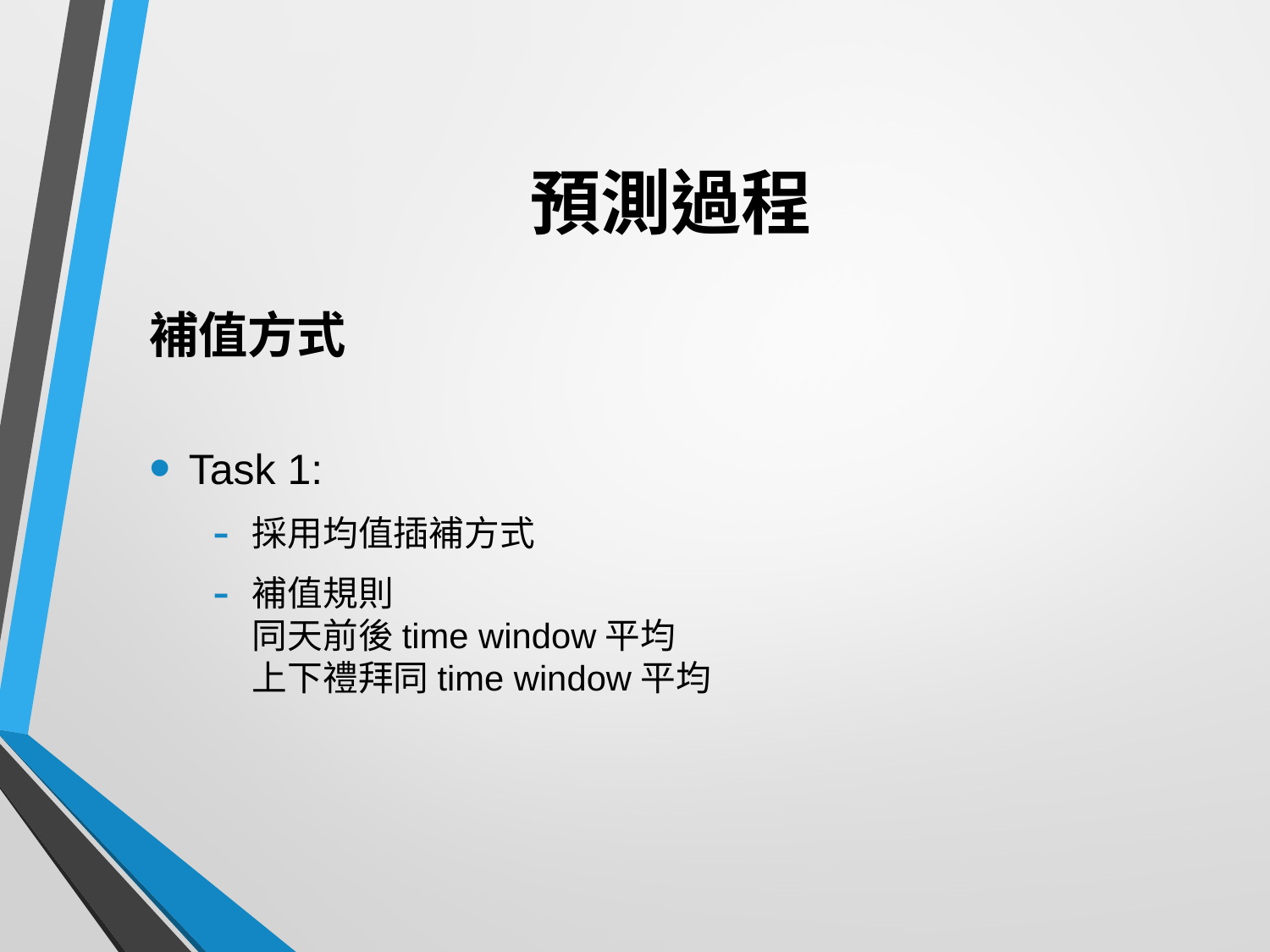

# 預測過程
補值方式

Task 1:
採用均值插補方式
補值規則
同天前後time window平均
上下禮拜同time window平均